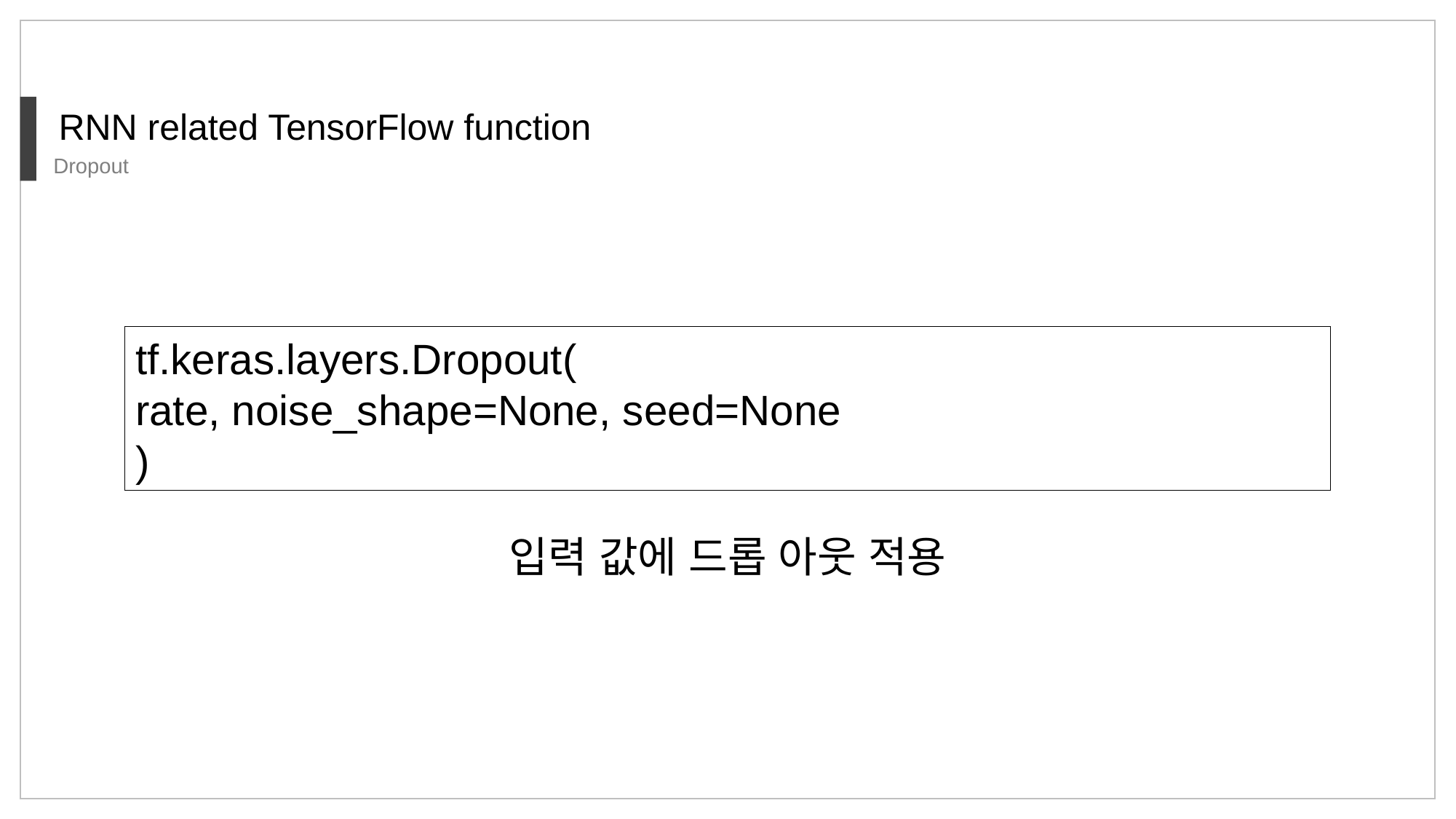

RNN related TensorFlow function
Dropout
tf.keras.layers.Dropout(
rate, noise_shape=None, seed=None
)
입력 값에 드롭 아웃 적용